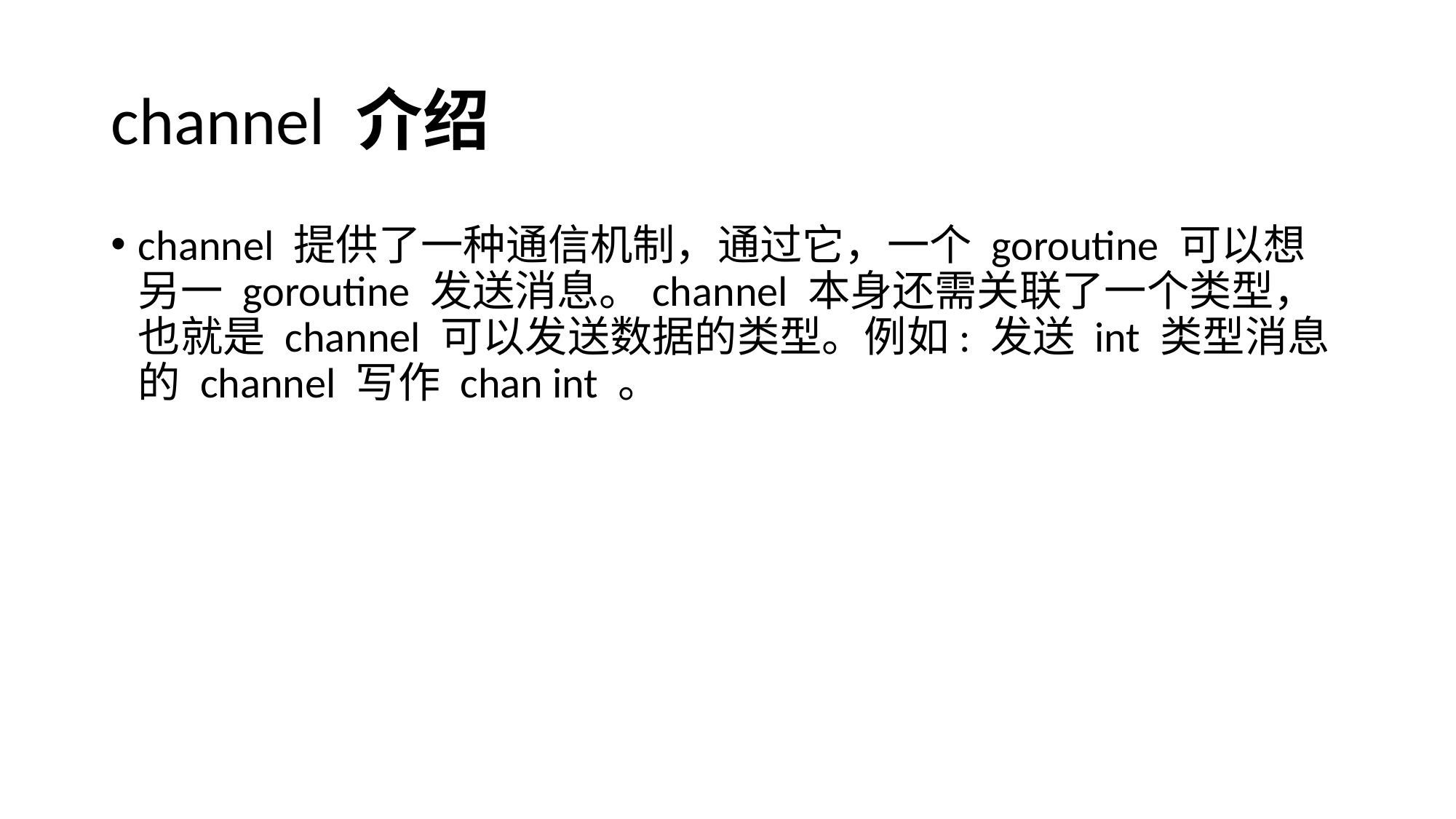

# channel 介绍
channel 提供了一种通信机制，通过它，一个 goroutine 可以想另一 goroutine 发送消息。channel 本身还需关联了一个类型，也就是 channel 可以发送数据的类型。例如: 发送 int 类型消息的 channel 写作 chan int 。